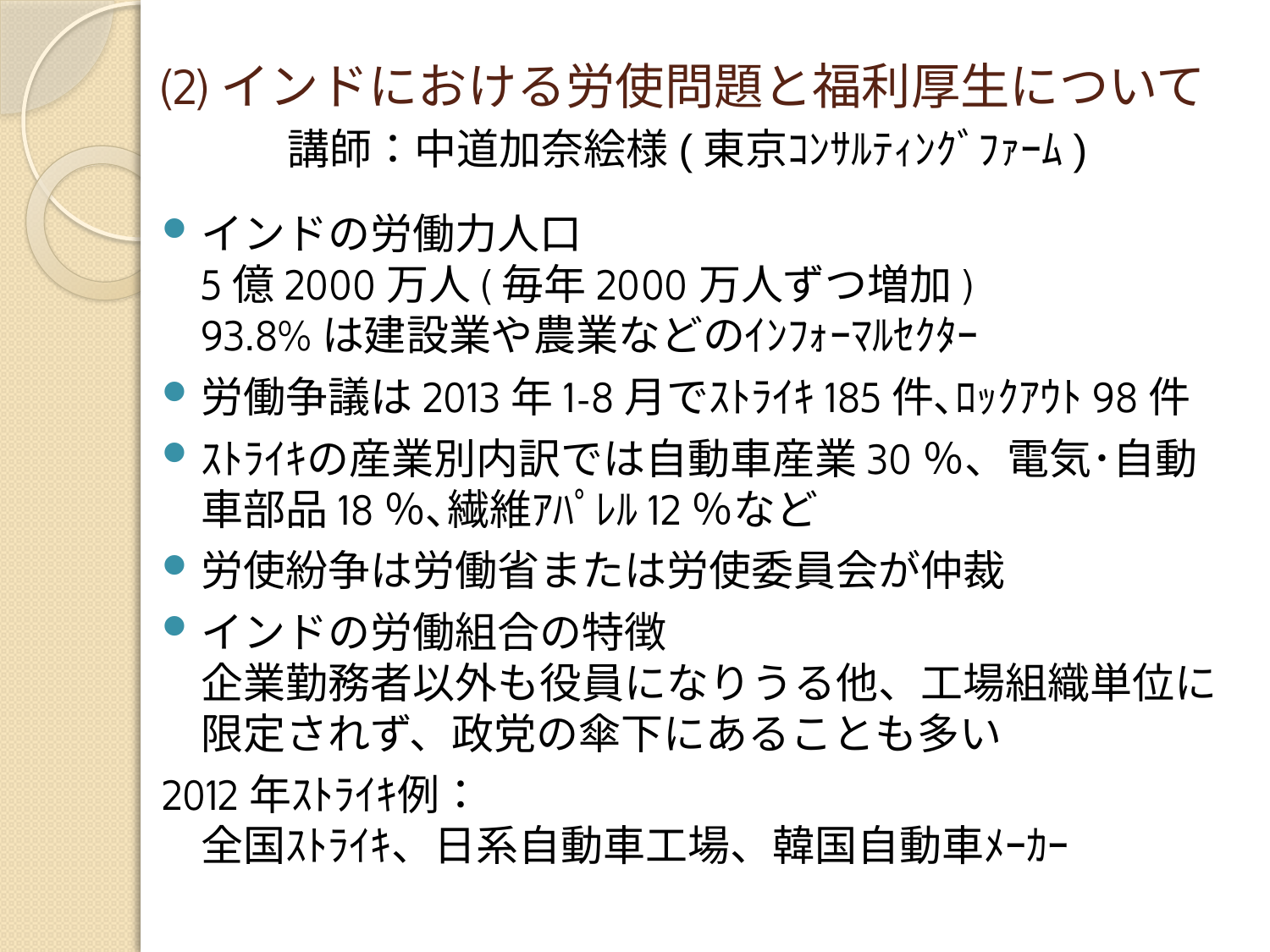

# (2)インドにおける労使問題と福利厚生について
講師：中道加奈絵様(東京ｺﾝｻﾙﾃｨﾝｸﾞﾌｧｰﾑ)
インドの労働力人口
5億2000万人(毎年2000万人ずつ増加)
93.8%は建設業や農業などのｲﾝﾌｫｰﾏﾙｾｸﾀｰ
労働争議は2013年1-8月でｽﾄﾗｲｷ185件､ﾛｯｸｱｳﾄ98件
ｽﾄﾗｲｷの産業別内訳では自動車産業30％、電気･自動車部品18％､繊維ｱﾊﾟﾚﾙ12％など
労使紛争は労働省または労使委員会が仲裁
インドの労働組合の特徴
企業勤務者以外も役員になりうる他、工場組織単位に限定されず、政党の傘下にあることも多い
2012年ｽﾄﾗｲｷ例：
全国ｽﾄﾗｲｷ、日系自動車工場、韓国自動車ﾒｰｶｰ